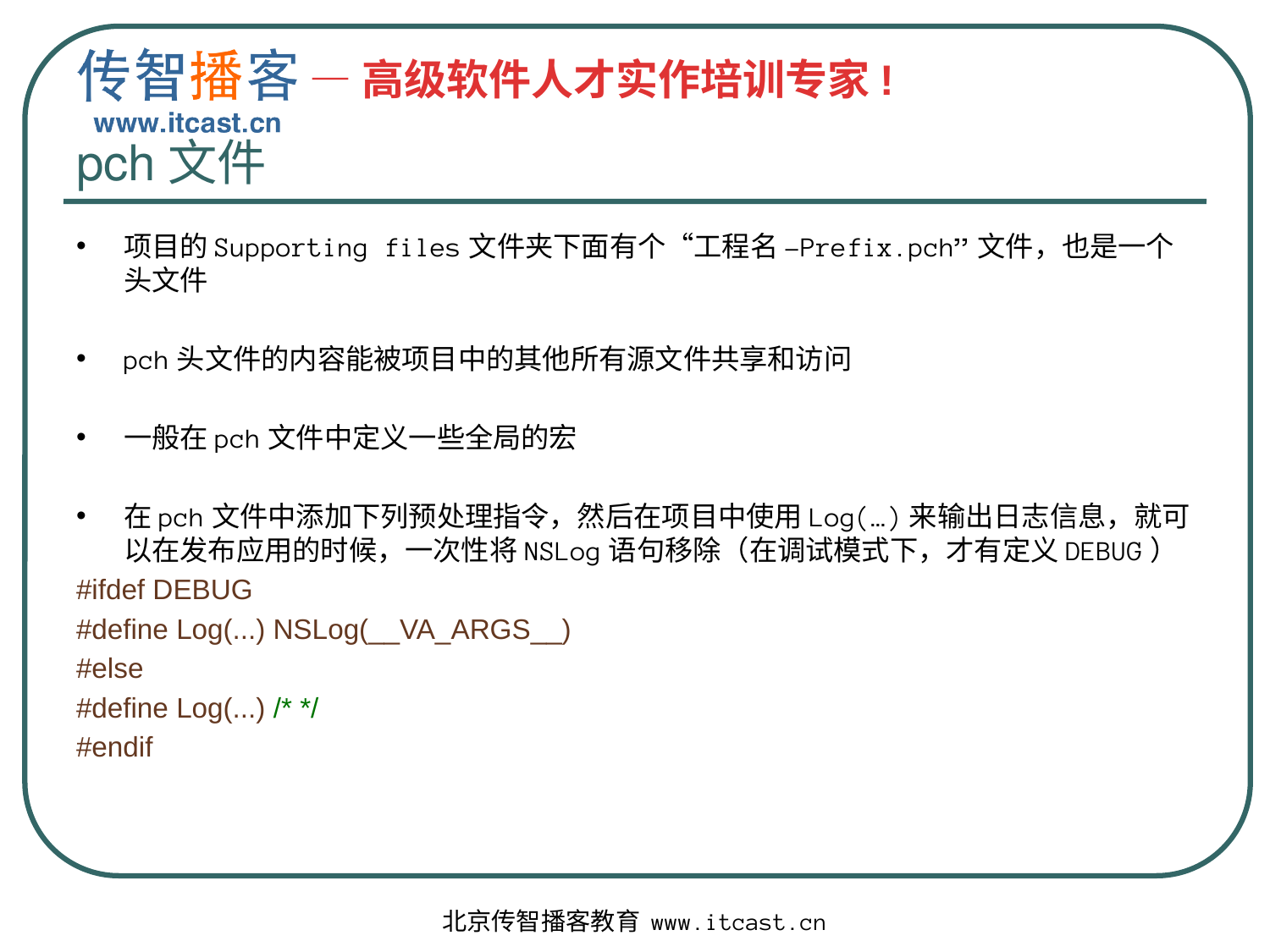

# pch文件
项目的Supporting files文件夹下面有个“工程名-Prefix.pch”文件，也是一个头文件

pch头文件的内容能被项目中的其他所有源文件共享和访问

一般在pch文件中定义一些全局的宏

在pch文件中添加下列预处理指令，然后在项目中使用Log(…)来输出日志信息，就可以在发布应用的时候，一次性将NSLog语句移除（在调试模式下，才有定义DEBUG）
#ifdef DEBUG
#define Log(...) NSLog(__VA_ARGS__)
#else
#define Log(...) /* */
#endif